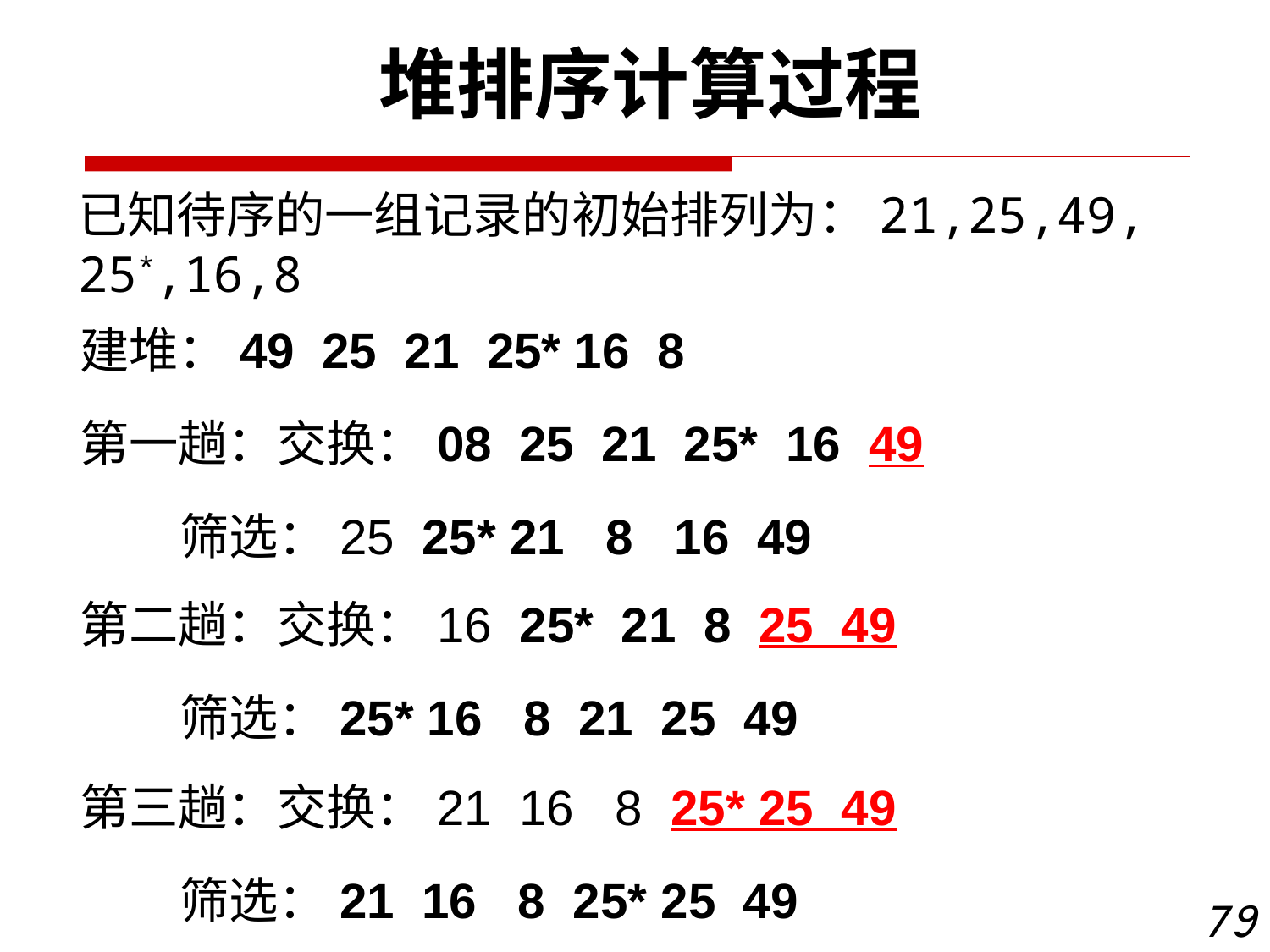

堆排序计算过程
已知待序的一组记录的初始排列为：21,25,49, 25*,16,8
建堆：49  25  21  25* 16  8
第一趟：交换：08  25  21  25*  16  49
        筛选：25  25* 21   8   16  49
第二趟：交换：16  25*  21  8  25  49
        筛选：25* 16   8  21  25  49
第三趟：交换：21  16   8  25* 25  49
        筛选：21  16   8  25* 25  49
79